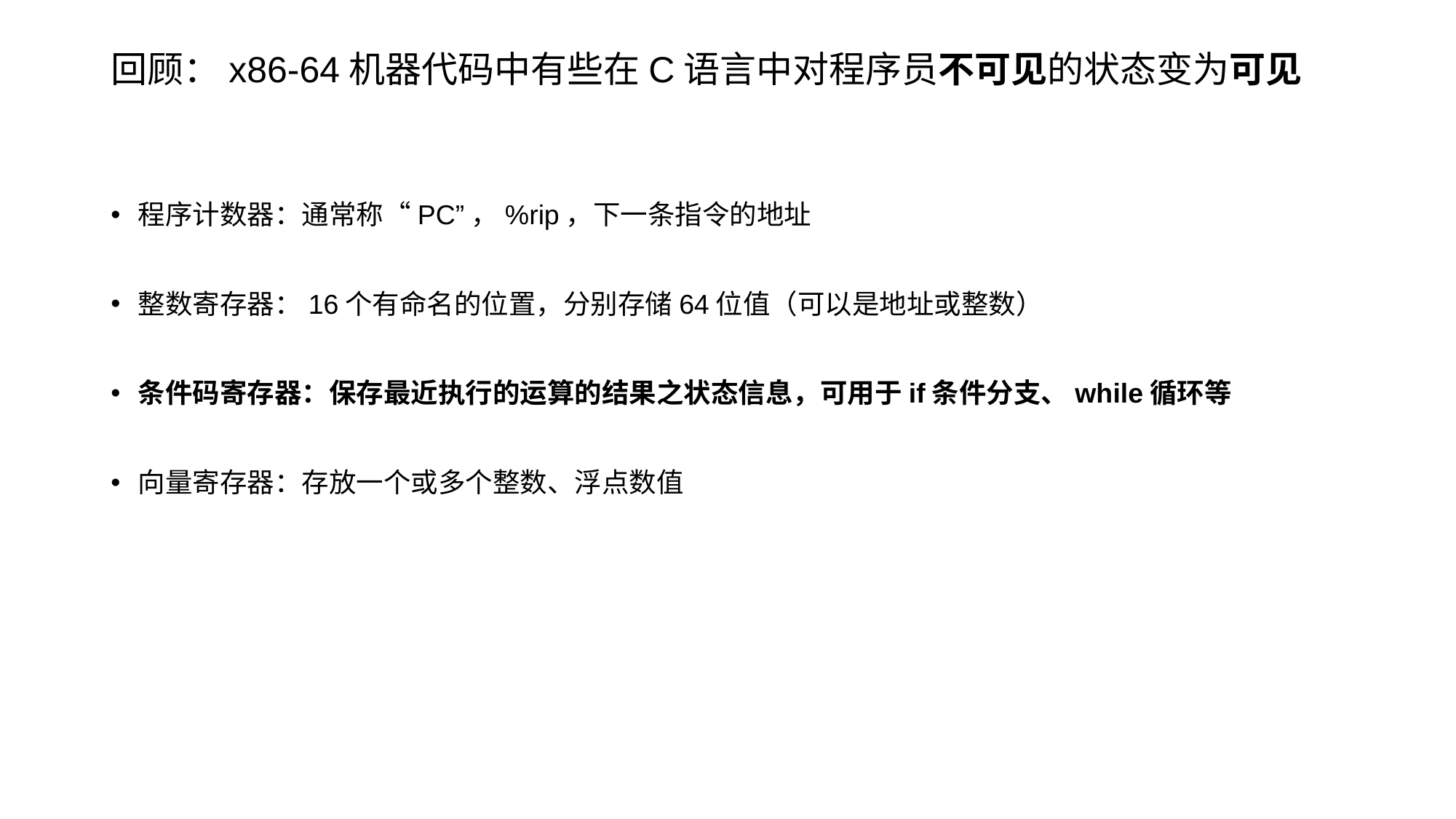

回顾：x86-64机器代码中有些在C语言中对程序员不可见的状态变为可见

程序计数器：通常称“PC”，%rip，下一条指令的地址

整数寄存器：16个有命名的位置，分别存储64位值（可以是地址或整数）

条件码寄存器：保存最近执行的运算的结果之状态信息，可用于if条件分支、while循环等

向量寄存器：存放一个或多个整数、浮点数值